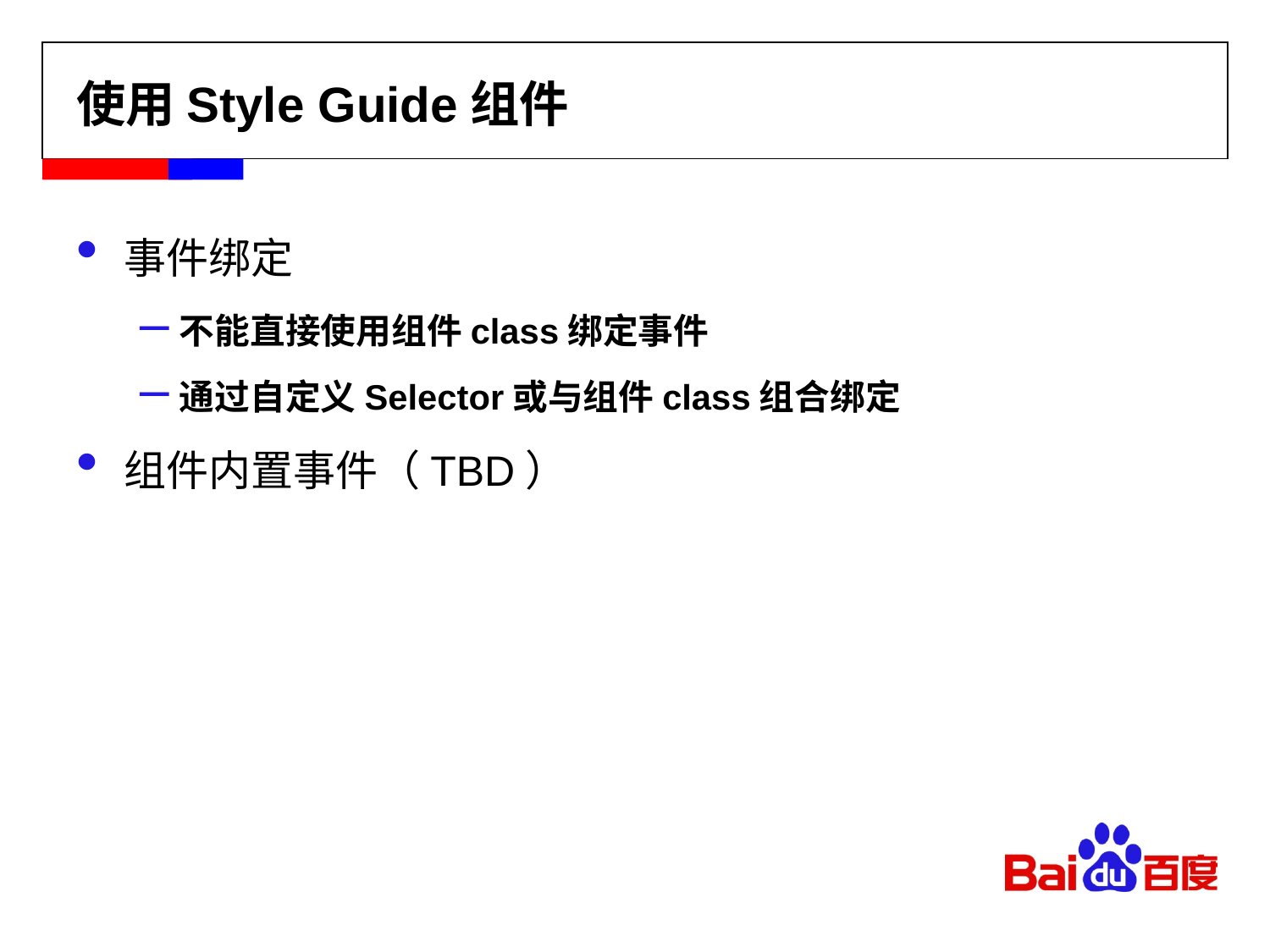

# 使用Style Guide组件
事件绑定
不能直接使用组件class绑定事件
通过自定义Selector或与组件class组合绑定
组件内置事件（TBD）